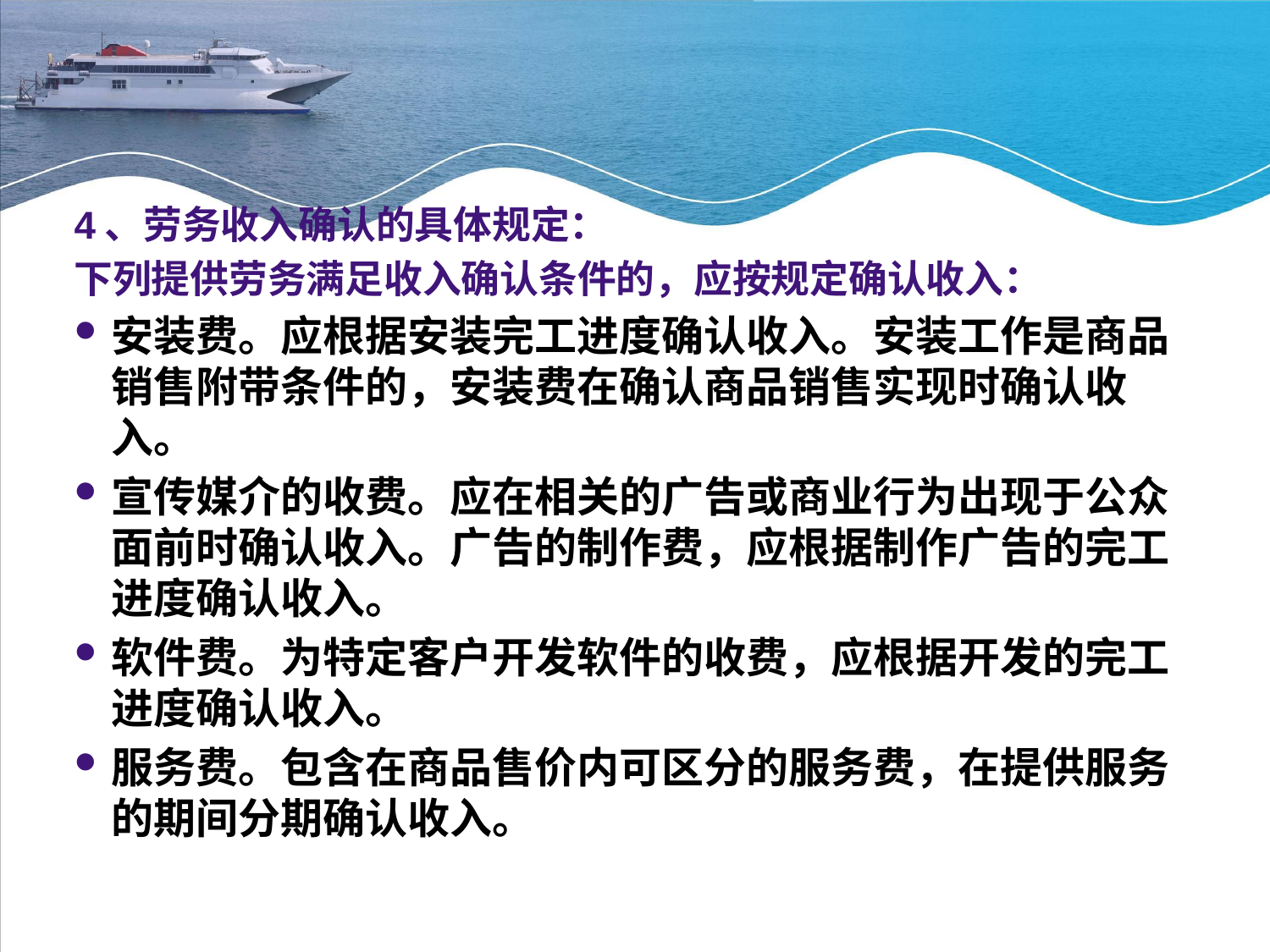

#
4、劳务收入确认的具体规定：
下列提供劳务满足收入确认条件的，应按规定确认收入：
安装费。应根据安装完工进度确认收入。安装工作是商品销售附带条件的，安装费在确认商品销售实现时确认收入。
宣传媒介的收费。应在相关的广告或商业行为出现于公众面前时确认收入。广告的制作费，应根据制作广告的完工进度确认收入。
软件费。为特定客户开发软件的收费，应根据开发的完工进度确认收入。
服务费。包含在商品售价内可区分的服务费，在提供服务的期间分期确认收入。